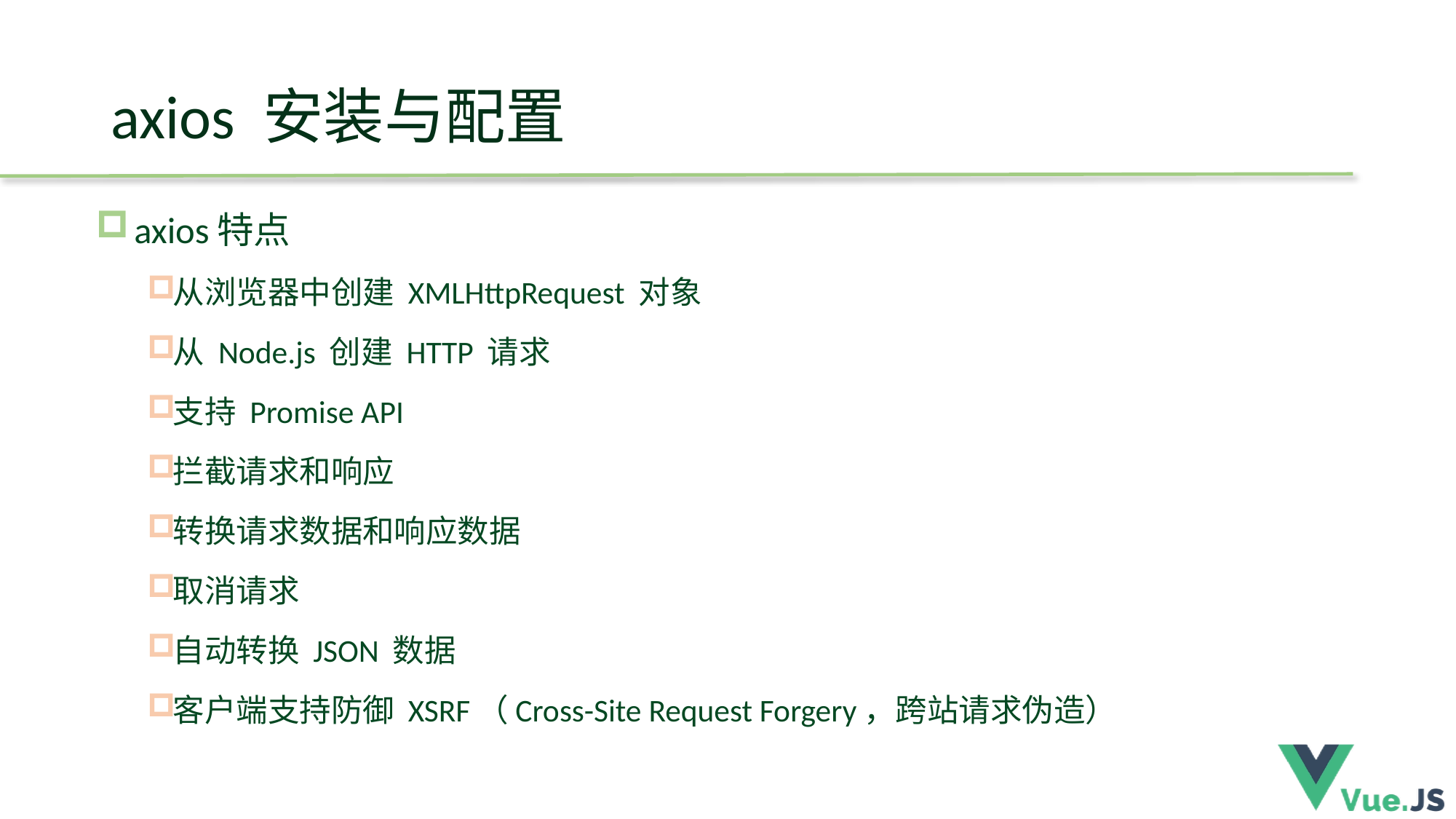

# axios 安装与配置
 axios特点
从浏览器中创建 XMLHttpRequest 对象
从 Node.js 创建 HTTP 请求
支持 Promise API
拦截请求和响应
转换请求数据和响应数据
取消请求
自动转换 JSON 数据
客户端支持防御 XSRF（Cross-Site Request Forgery，跨站请求伪造）